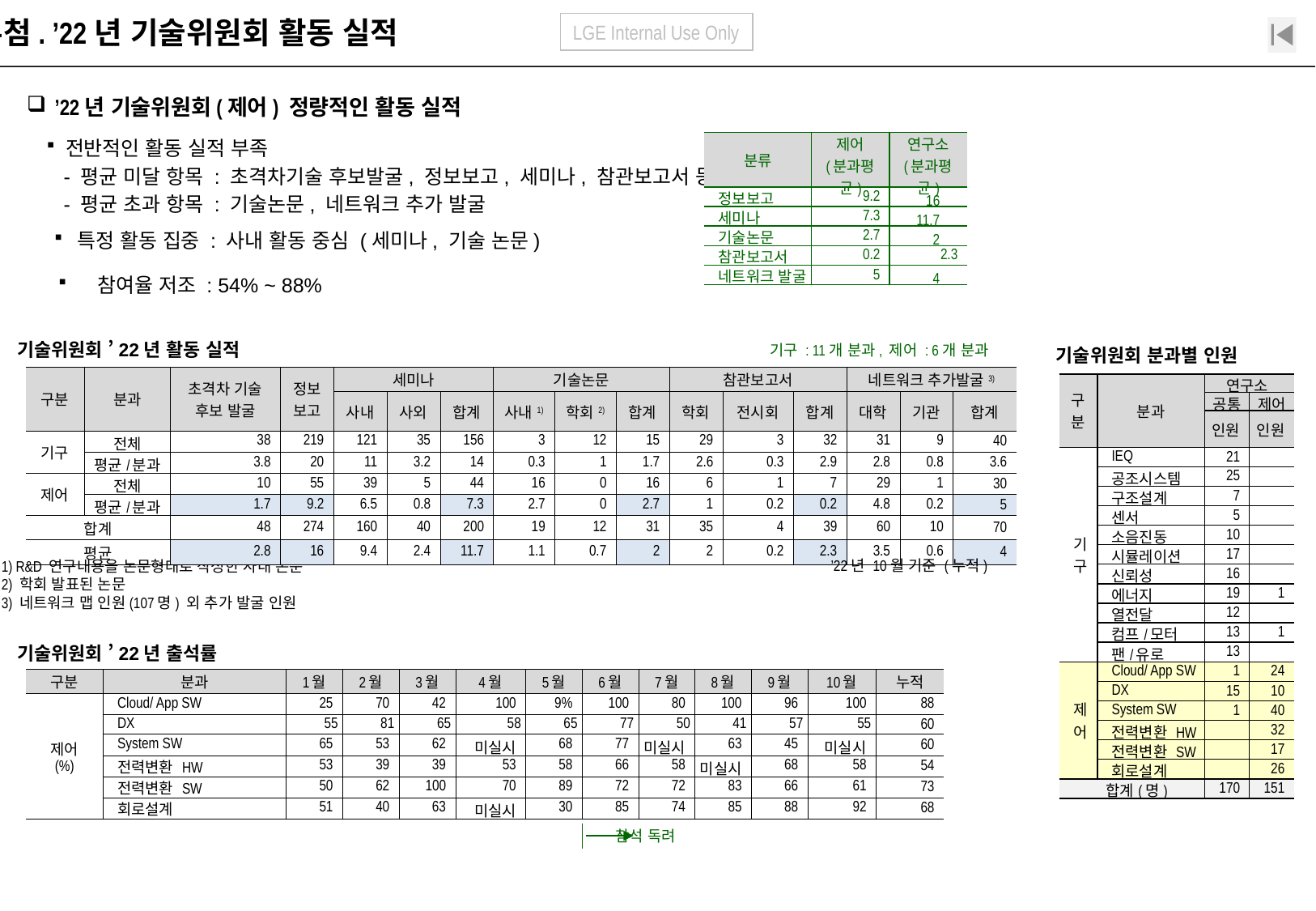

유첨. ’22년 기술위원회 활동 실적

 ’22년 기술위원회(제어) 정량적인 활동 실적
| 분류 | 제어 (분과평균) | 연구소 (분과평균) |
| --- | --- | --- |
| 정보보고 | 9.2 | 16 |
| 세미나 | 7.3 | 11.7 |
| 기술논문 | 2.7 | 2 |
| 참관보고서 | 0.2 | 2.3 |
| 네트워크 발굴 | 5 | 4 |
 전반적인 활동 실적 부족
   - 평균 미달 항목 : 초격차기술 후보발굴, 정보보고, 세미나, 참관보고서 등
   - 평균 초과 항목 : 기술논문, 네트워크 추가 발굴
특정 활동 집중 : 사내 활동 중심 (세미나, 기술 논문)
 참여율 저조 : 54% ~ 88%
기구 : 11개 분과, 제어 : 6개 분과
기술위원회 ’22년 활동 실적
기술위원회 분과별 인원
| 구분 | 분과 | 초격차 기술 후보 발굴 | 정보 보고 | 세미나 |  |  | 기술논문 |  |  | 참관보고서 |  |  | 네트워크 추가발굴3) |  |  |
| --- | --- | --- | --- | --- | --- | --- | --- | --- | --- | --- | --- | --- | --- | --- | --- |
|  |  |  |  | 사내 | 사외 | 합계 | 사내1) | 학회2) | 합계 | 학회 | 전시회 | 합계 | 대학 | 기관 | 합계 |
| 기구 | 전체 | 38 | 219 | 121 | 35 | 156 | 3 | 12 | 15 | 29 | 3 | 32 | 31 | 9 | 40 |
|  | 평균/분과 | 3.8 | 20 | 11 | 3.2 | 14 | 0.3 | 1 | 1.7 | 2.6 | 0.3 | 2.9 | 2.8 | 0.8 | 3.6 |
| 제어 | 전체 | 10 | 55 | 39 | 5 | 44 | 16 | 0 | 16 | 6 | 1 | 7 | 29 | 1 | 30 |
|  | 평균/분과 | 1.7 | 9.2 | 6.5 | 0.8 | 7.3 | 2.7 | 0 | 2.7 | 1 | 0.2 | 0.2 | 4.8 | 0.2 | 5 |
| 합계 |  | 48 | 274 | 160 | 40 | 200 | 19 | 12 | 31 | 35 | 4 | 39 | 60 | 10 | 70 |
| 평균 |  | 2.8 | 16 | 9.4 | 2.4 | 11.7 | 1.1 | 0.7 | 2 | 2 | 0.2 | 2.3 | 3.5 | 0.6 | 4 |
| 구분 | 분과 | 연구소 |  |
| --- | --- | --- | --- |
|  |  | 공통 | 제어 |
|  |  | 인원 | 인원 |
| 기구 | IEQ | 21 |  |
|  | 공조시스템 | 25 |  |
|  | 구조설계 | 7 |  |
|  | 센서 | 5 |  |
|  | 소음진동 | 10 |  |
|  | 시뮬레이션 | 17 |  |
|  | 신뢰성 | 16 |  |
|  | 에너지 | 19 | 1 |
|  | 열전달 | 12 |  |
|  | 컴프/모터 | 13 | 1 |
|  | 팬/유로 | 13 |  |
| 제어 | Cloud/ App SW | 1 | 24 |
|  | DX | 15 | 10 |
|  | System SW | 1 | 40 |
|  | 전력변환 HW |  | 32 |
|  | 전력변환 SW |  | 17 |
|  | 회로설계 |  | 26 |
| 합계(명) |  | 170 | 151 |

’22년 10월 기준 (누적)
1) R&D 연구내용을 논문형태로 작성한 사내 논문
2) 학회 발표된 논문
3) 네트워크 맵 인원(107명) 외 추가 발굴 인원
기술위원회 ’22년 출석률
| 구분 | 분과 | 1월 | 2월 | 3월 | 4월 | 5월 | 6월 | 7월 | 8월 | 9월 | 10월 | 누적 |
| --- | --- | --- | --- | --- | --- | --- | --- | --- | --- | --- | --- | --- |
| 제어 (%) | Cloud/ App SW | 25 | 70 | 42 | 100 | 9% | 100 | 80 | 100 | 96 | 100 | 88 |
|  | DX | 55 | 81 | 65 | 58 | 65 | 77 | 50 | 41 | 57 | 55 | 60 |
|  | System SW | 65 | 53 | 62 | 미실시 | 68 | 77 | 미실시 | 63 | 45 | 미실시 | 60 |
|  | 전력변환 HW | 53 | 39 | 39 | 53 | 58 | 66 | 58 | 미실시 | 68 | 58 | 54 |
|  | 전력변환 SW | 50 | 62 | 100 | 70 | 89 | 72 | 72 | 83 | 66 | 61 | 73 |
|  | 회로설계 | 51 | 40 | 63 | 미실시 | 30 | 85 | 74 | 85 | 88 | 92 | 68 |
참석 독려